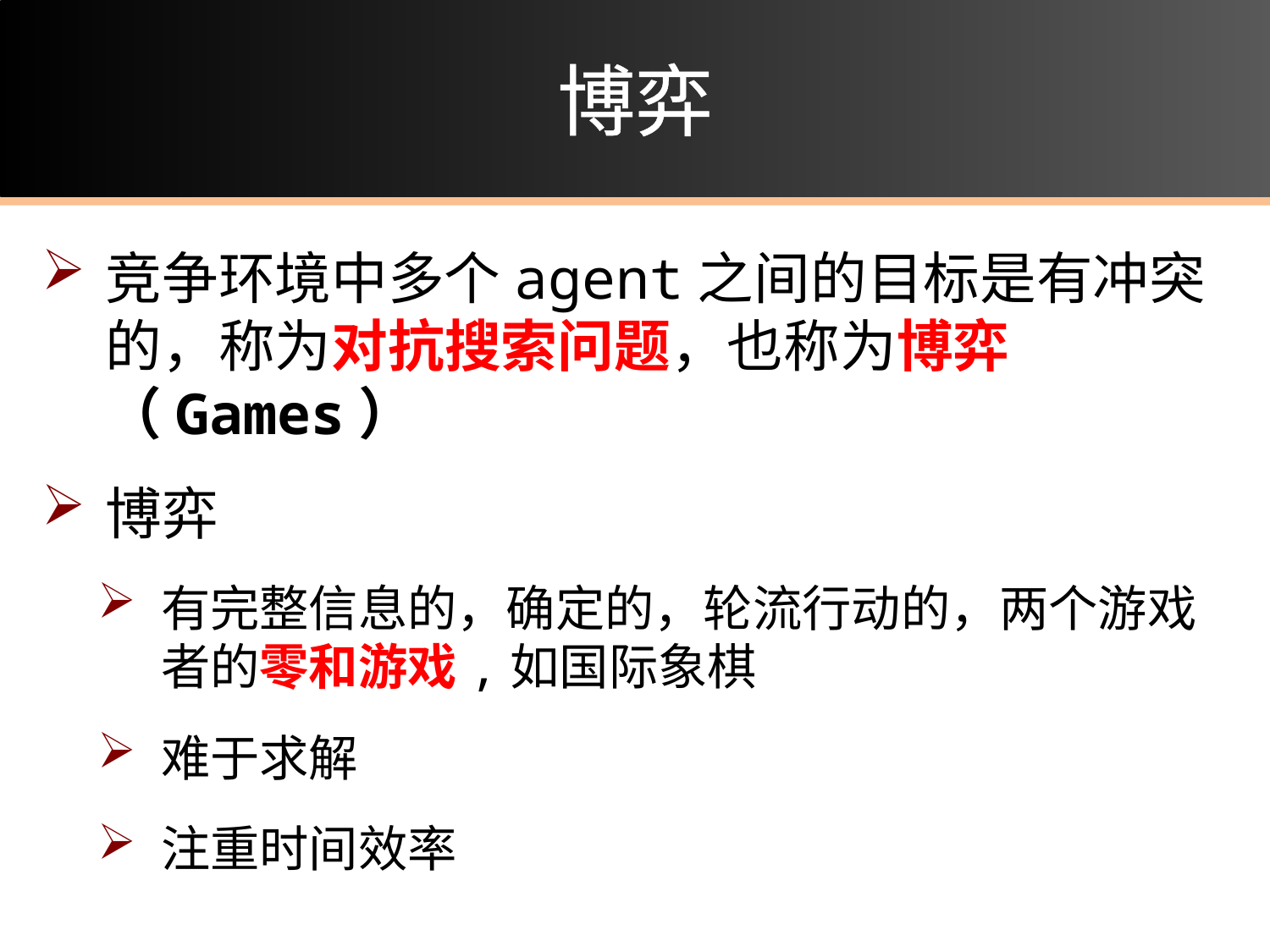

# 博弈
竞争环境中多个agent之间的目标是有冲突的，称为对抗搜索问题，也称为博弈（Games）
博弈
有完整信息的，确定的，轮流行动的，两个游戏者的零和游戏,如国际象棋
难于求解
注重时间效率